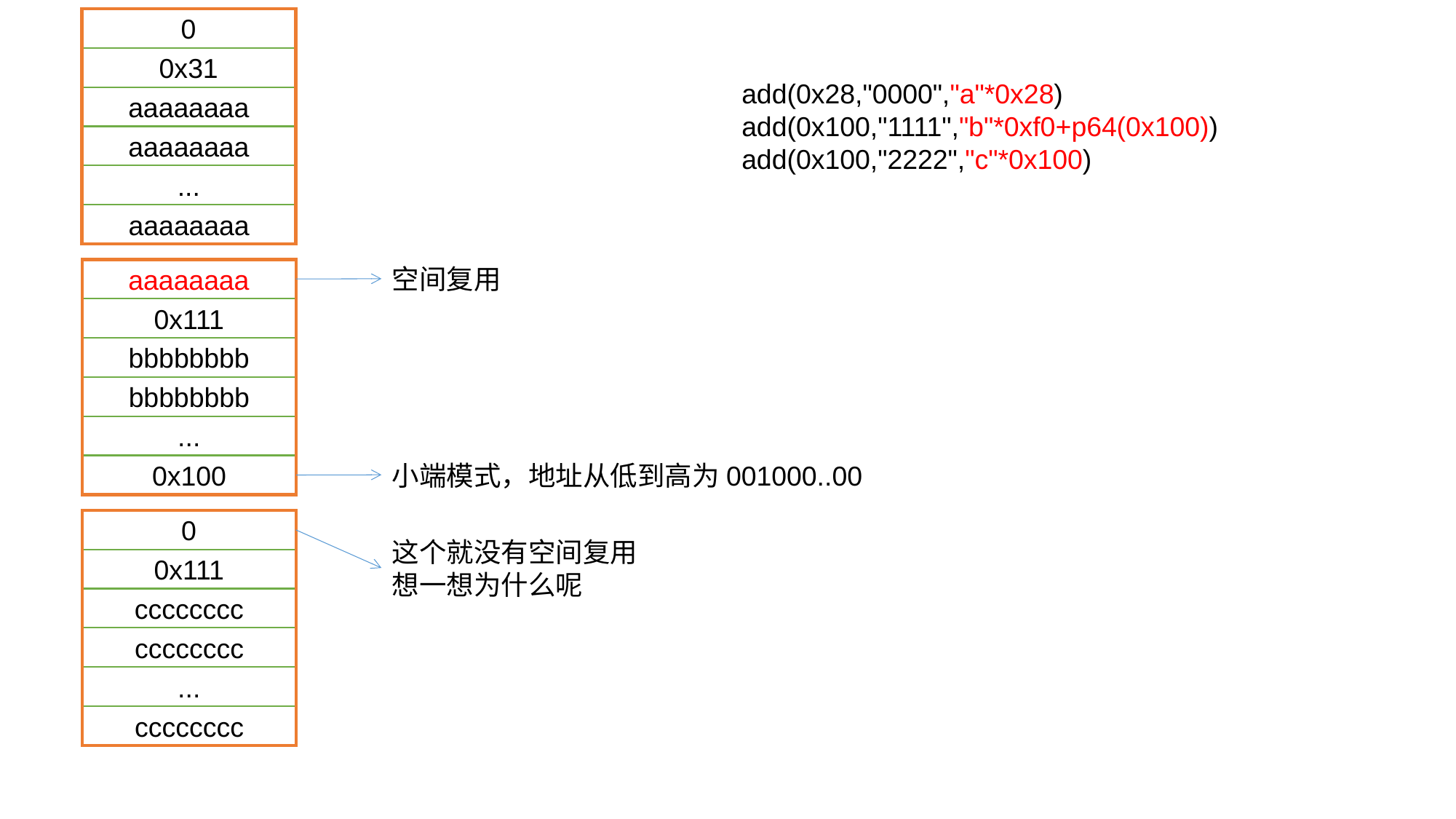

0
0x31
aaaaaaaa
aaaaaaaa
...
aaaaaaaa

add(0x28,"0000","a"*0x28) add(0x100,"1111","b"*0xf0+p64(0x100))
add(0x100,"2222","c"*0x100)
空间复用
aaaaaaaa
0x111
bbbbbbbb
bbbbbbbb
...
0x100

小端模式，地址从低到高为001000..00
0
0x111
cccccccc
cccccccc
...
cccccccc

这个就没有空间复用
想一想为什么呢